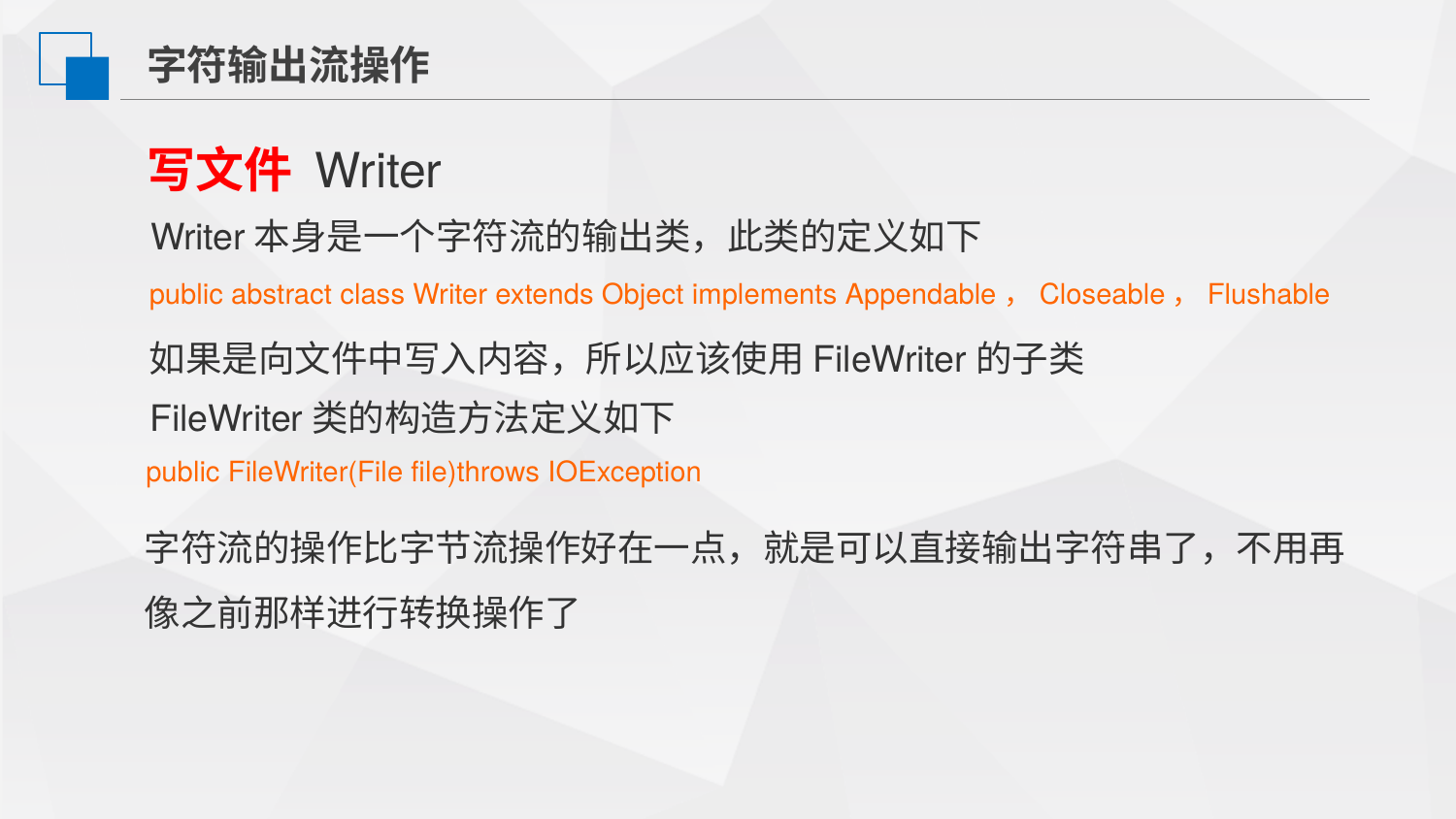

字符输出流操作
写文件 Writer
Writer本身是一个字符流的输出类，此类的定义如下
public abstract class Writer extends Object implements Appendable，Closeable，Flushable
如果是向文件中写入内容，所以应该使用FileWriter的子类
FileWriter类的构造方法定义如下
public FileWriter(File file)throws IOException
字符流的操作比字节流操作好在一点，就是可以直接输出字符串了，不用再像之前那样进行转换操作了